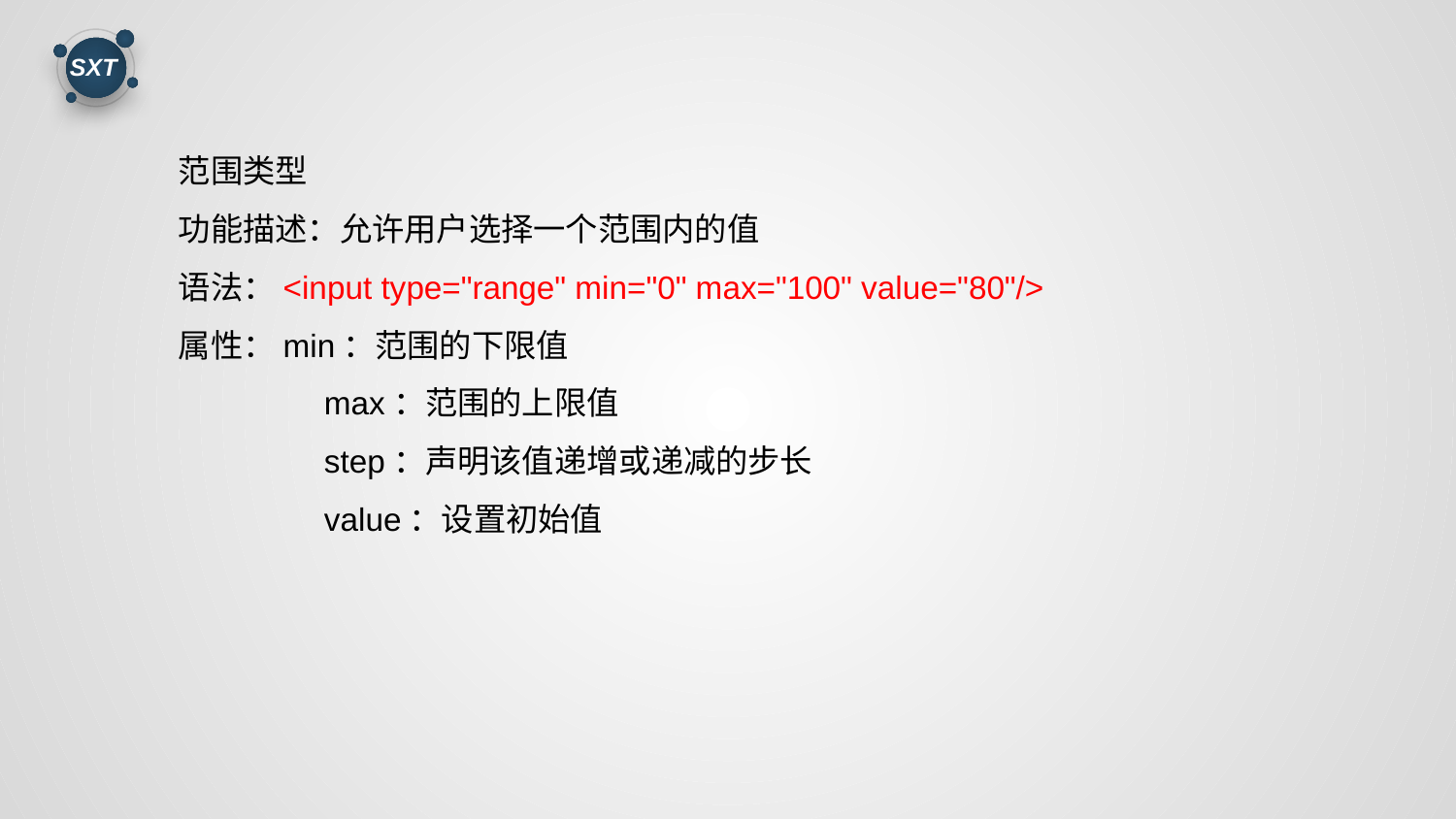

范围类型
功能描述：允许用户选择一个范围内的值
语法：<input type="range" min="0" max="100" value="80"/>
属性：min：范围的下限值
	max：范围的上限值
	step：声明该值递增或递减的步长
	value：设置初始值